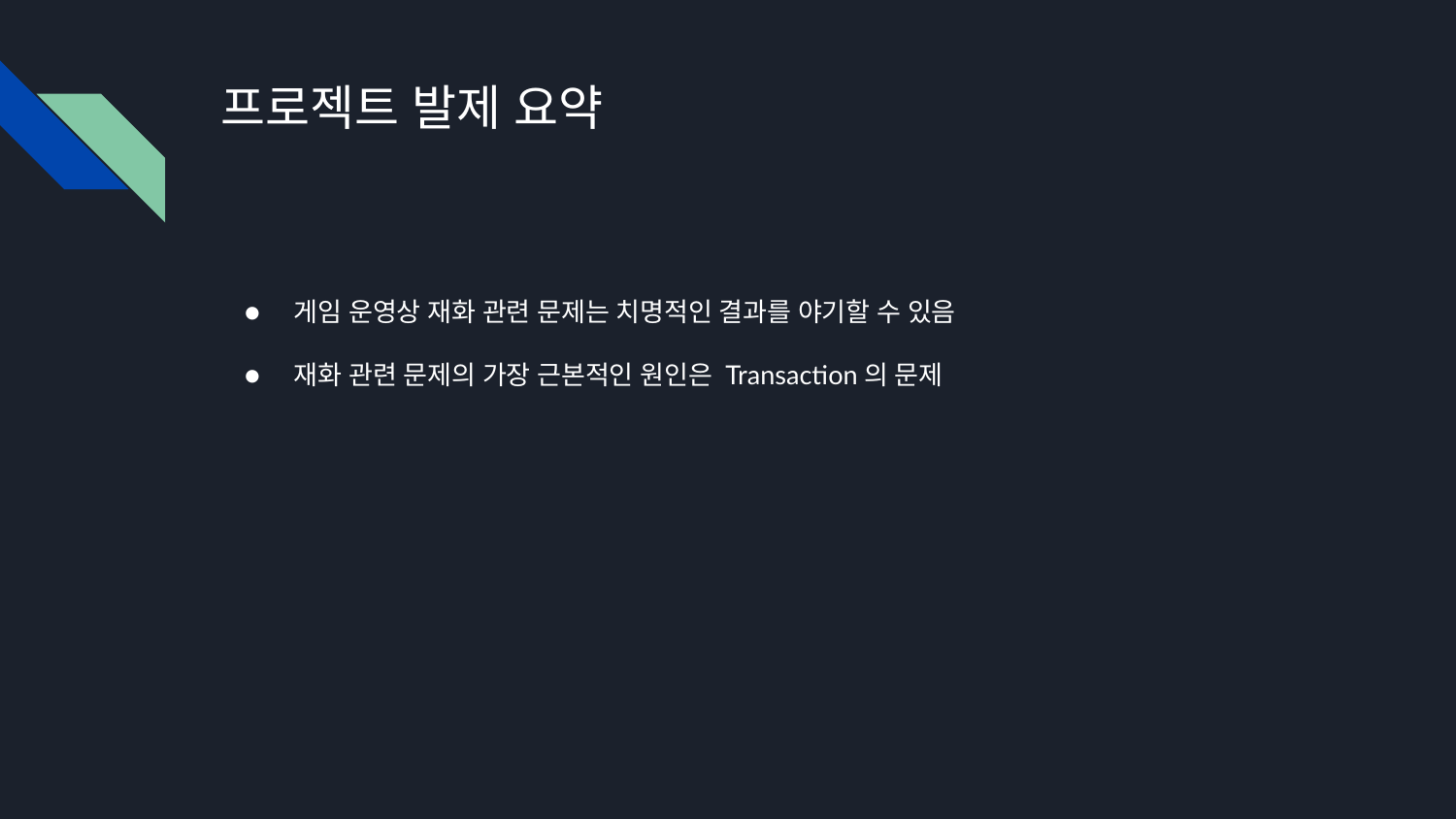

# 프로젝트 발제 요약
게임 운영상 재화 관련 문제는 치명적인 결과를 야기할 수 있음
재화 관련 문제의 가장 근본적인 원인은 Transaction의 문제